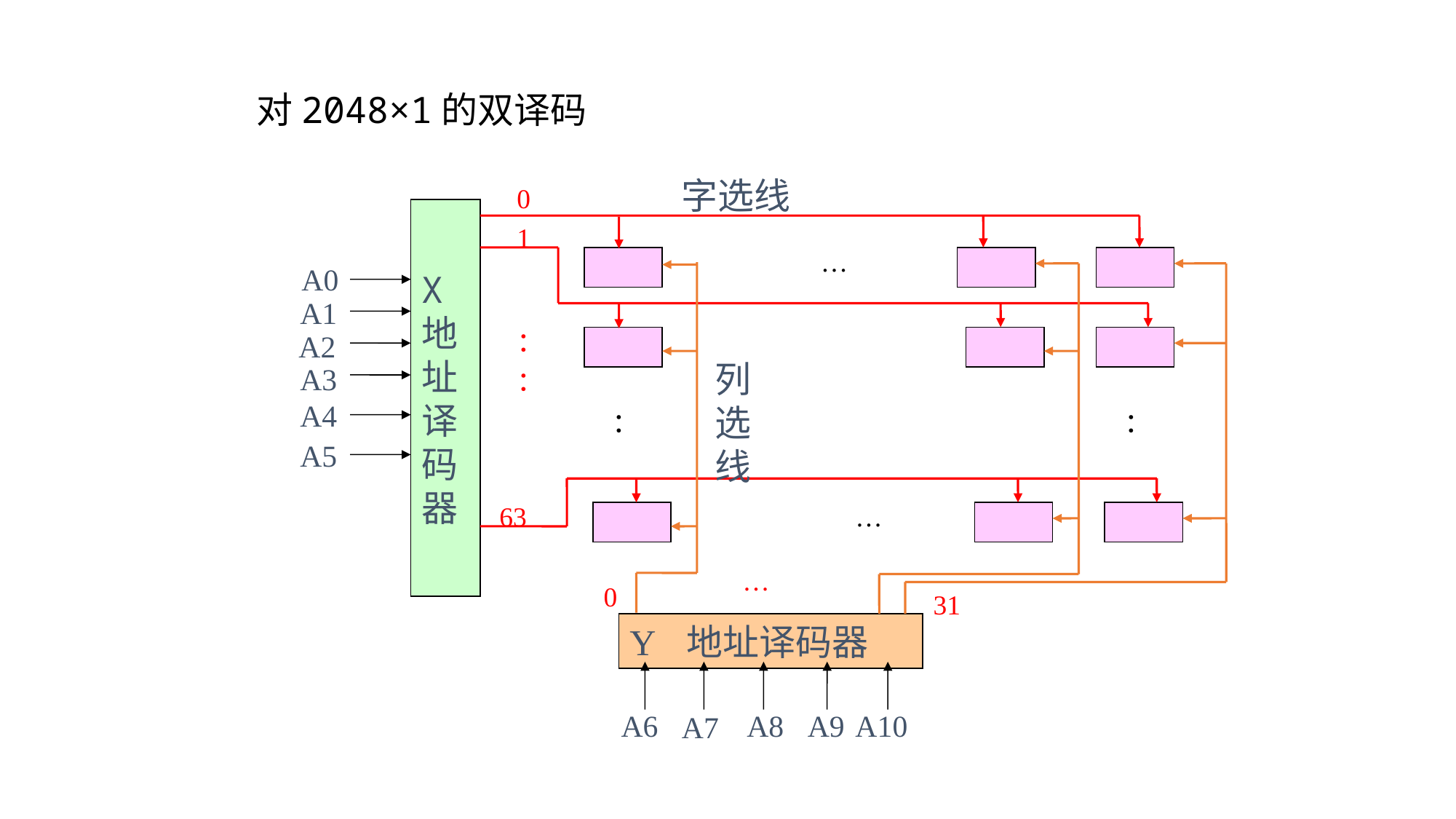

对2048×1的双译码
字选线
0

X地址译码器

1

…

A0

A1

：
A2

列选线

A3
：

A4
：
：

A5

63
…

…

0

31
Y 地址译码器

A6
A8
A9
A10
A7